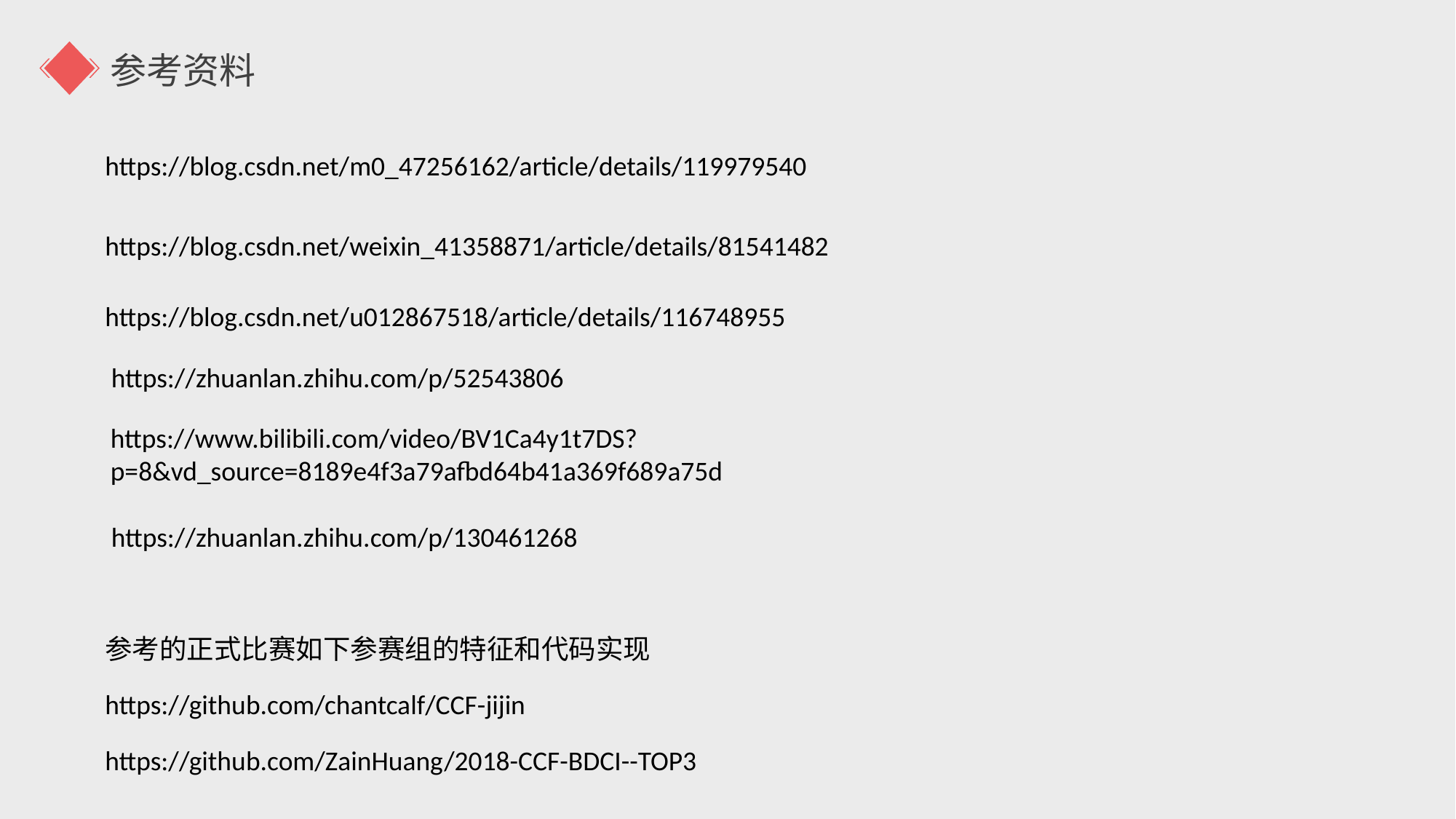

参考资料
https://blog.csdn.net/m0_47256162/article/details/119979540
https://blog.csdn.net/weixin_41358871/article/details/81541482
https://blog.csdn.net/u012867518/article/details/116748955
https://zhuanlan.zhihu.com/p/52543806
https://www.bilibili.com/video/BV1Ca4y1t7DS?p=8&vd_source=8189e4f3a79afbd64b41a369f689a75d
https://zhuanlan.zhihu.com/p/130461268
参考的正式比赛如下参赛组的特征和代码实现
https://github.com/chantcalf/CCF-jijin
https://github.com/ZainHuang/2018-CCF-BDCI--TOP3